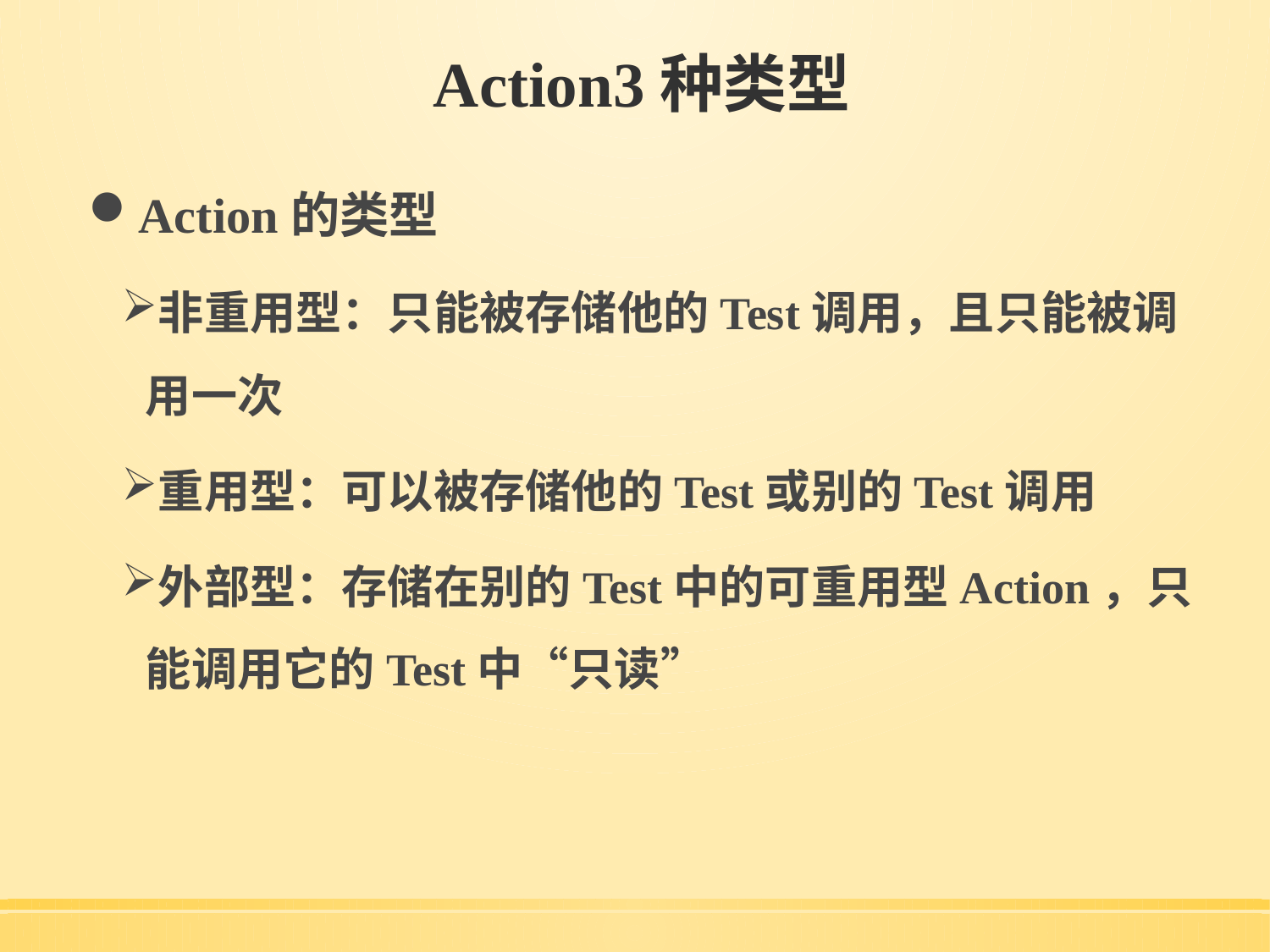

# Action3种类型
Action的类型
非重用型：只能被存储他的Test调用，且只能被调用一次
重用型：可以被存储他的Test或别的Test调用
外部型：存储在别的Test中的可重用型Action，只能调用它的Test中“只读”